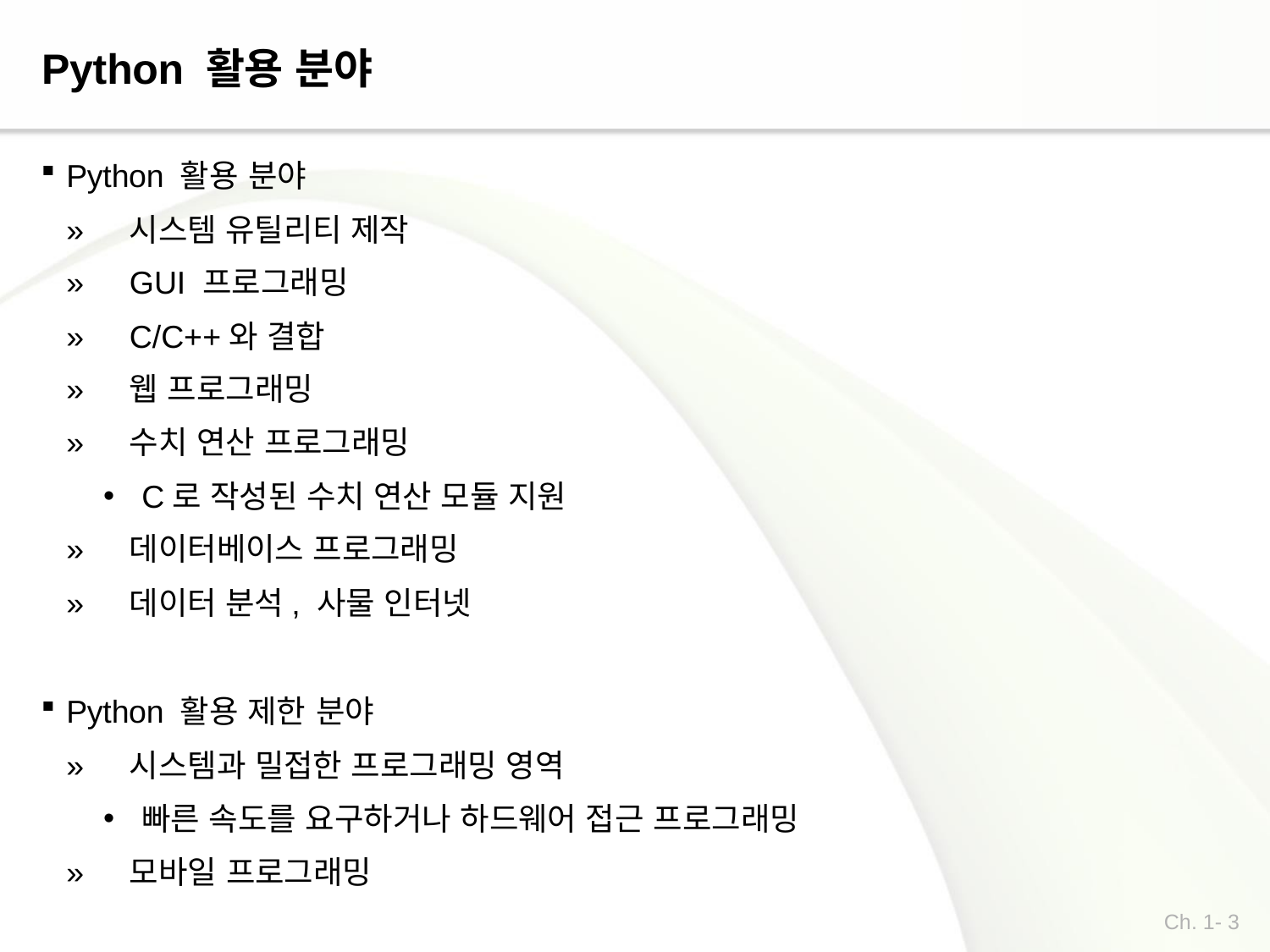

# Python 활용 분야
Python 활용 분야
»	시스템 유틸리티 제작
»	GUI 프로그래밍
»	C/C++와 결합
»	웹 프로그래밍
»	수치 연산 프로그래밍
C로 작성된 수치 연산 모듈 지원
»	데이터베이스 프로그래밍
»	데이터 분석, 사물 인터넷

Python 활용 제한 분야
»	시스템과 밀접한 프로그래밍 영역
빠른 속도를 요구하거나 하드웨어 접근 프로그래밍
»	모바일 프로그래밍
Ch. 1- 3